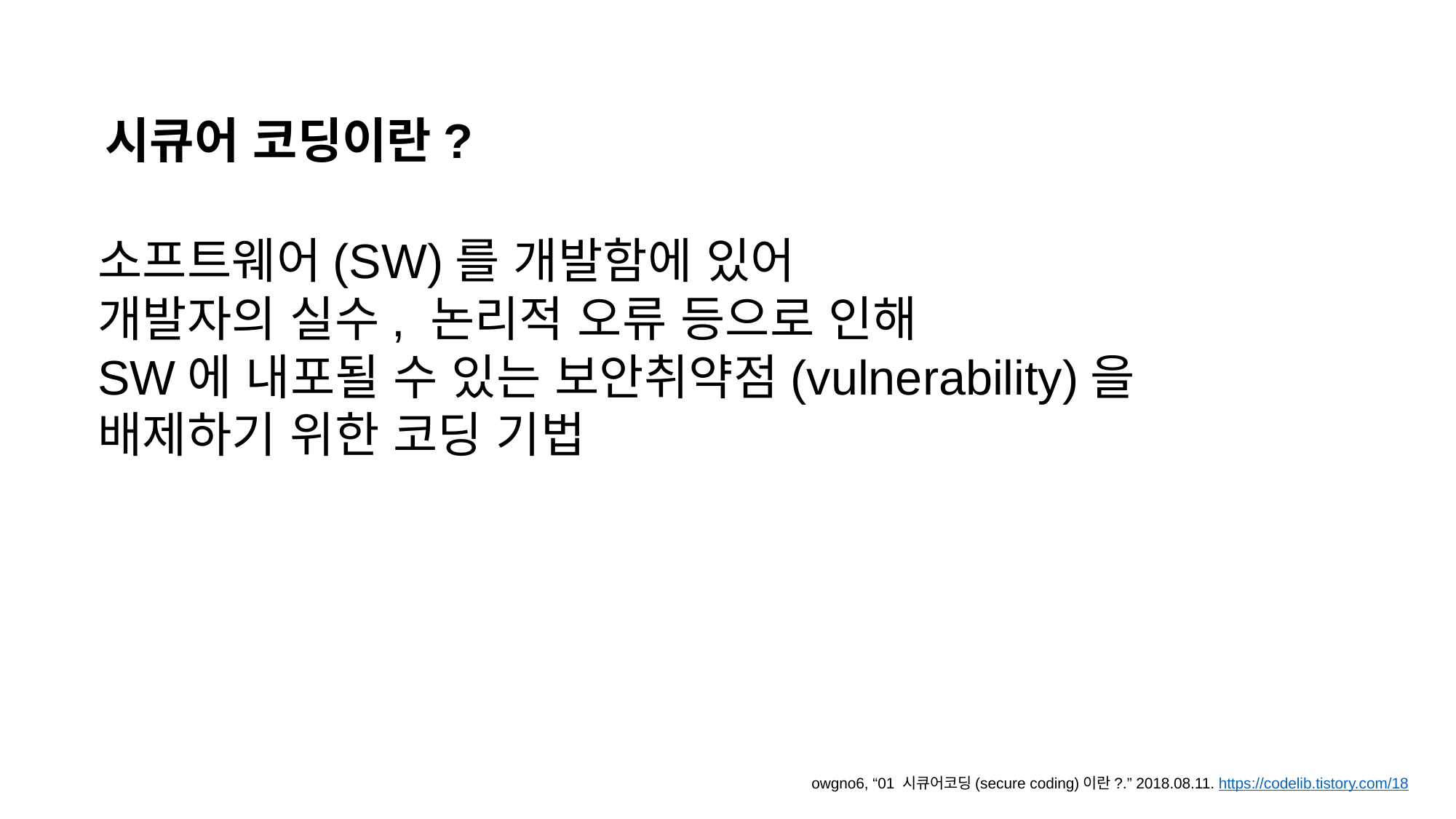

시큐어 코딩이란?
소프트웨어(SW)를 개발함에 있어
개발자의 실수, 논리적 오류 등으로 인해
SW에 내포될 수 있는 보안취약점(vulnerability)을
배제하기 위한 코딩 기법
owgno6, “01 시큐어코딩(secure coding)이란?.” 2018.08.11. https://codelib.tistory.com/18